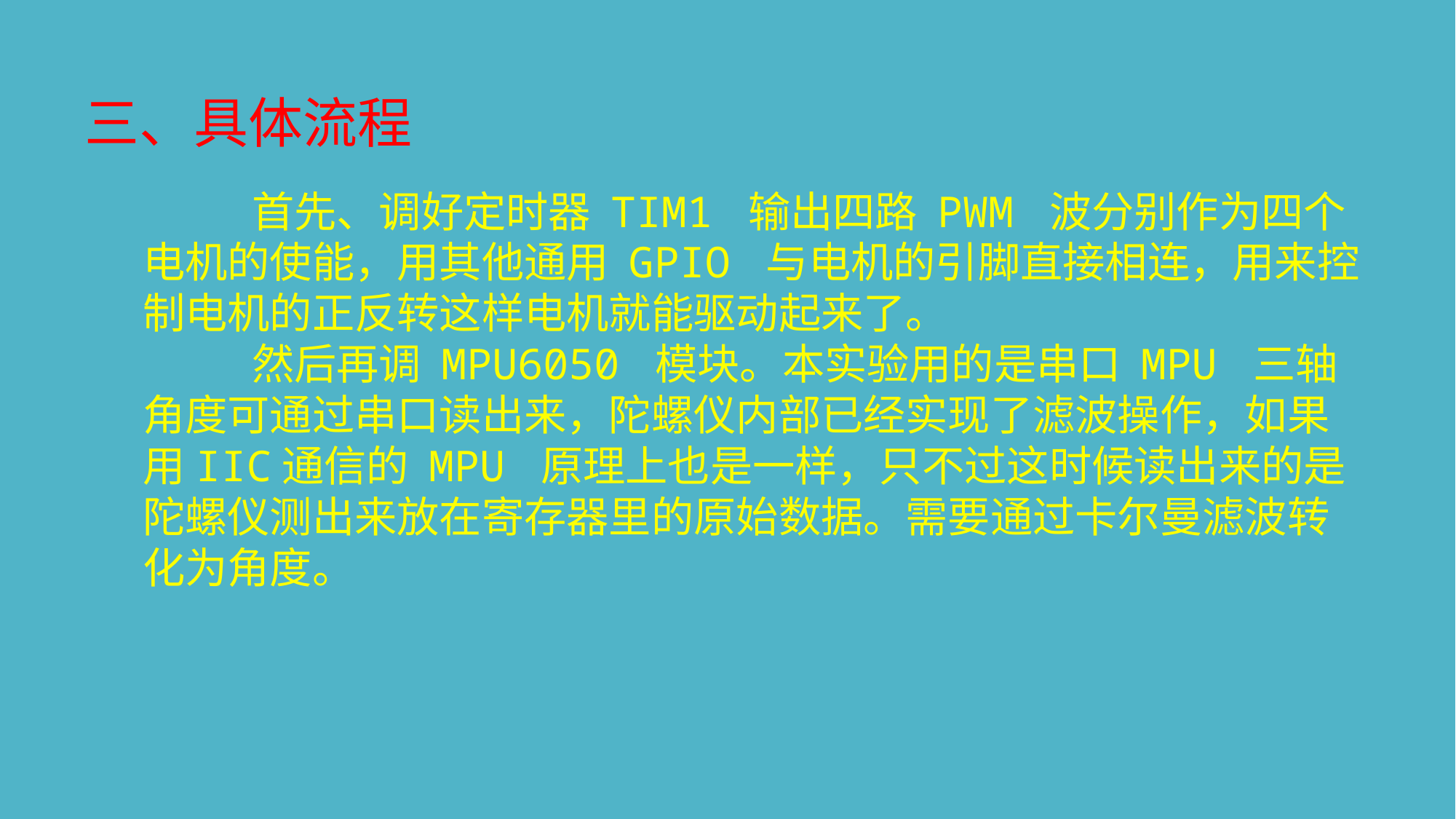

三、具体流程
	首先、调好定时器 TIM1 输出四路 PWM 波分别作为四个电机的使能，用其他通用 GPIO 与电机的引脚直接相连，用来控制电机的正反转这样电机就能驱动起来了。
	然后再调 MPU6050 模块。本实验用的是串口 MPU 三轴角度可通过串口读出来，陀螺仪内部已经实现了滤波操作，如果用IIC通信的 MPU 原理上也是一样，只不过这时候读出来的是陀螺仪测出来放在寄存器里的原始数据。需要通过卡尔曼滤波转化为角度。